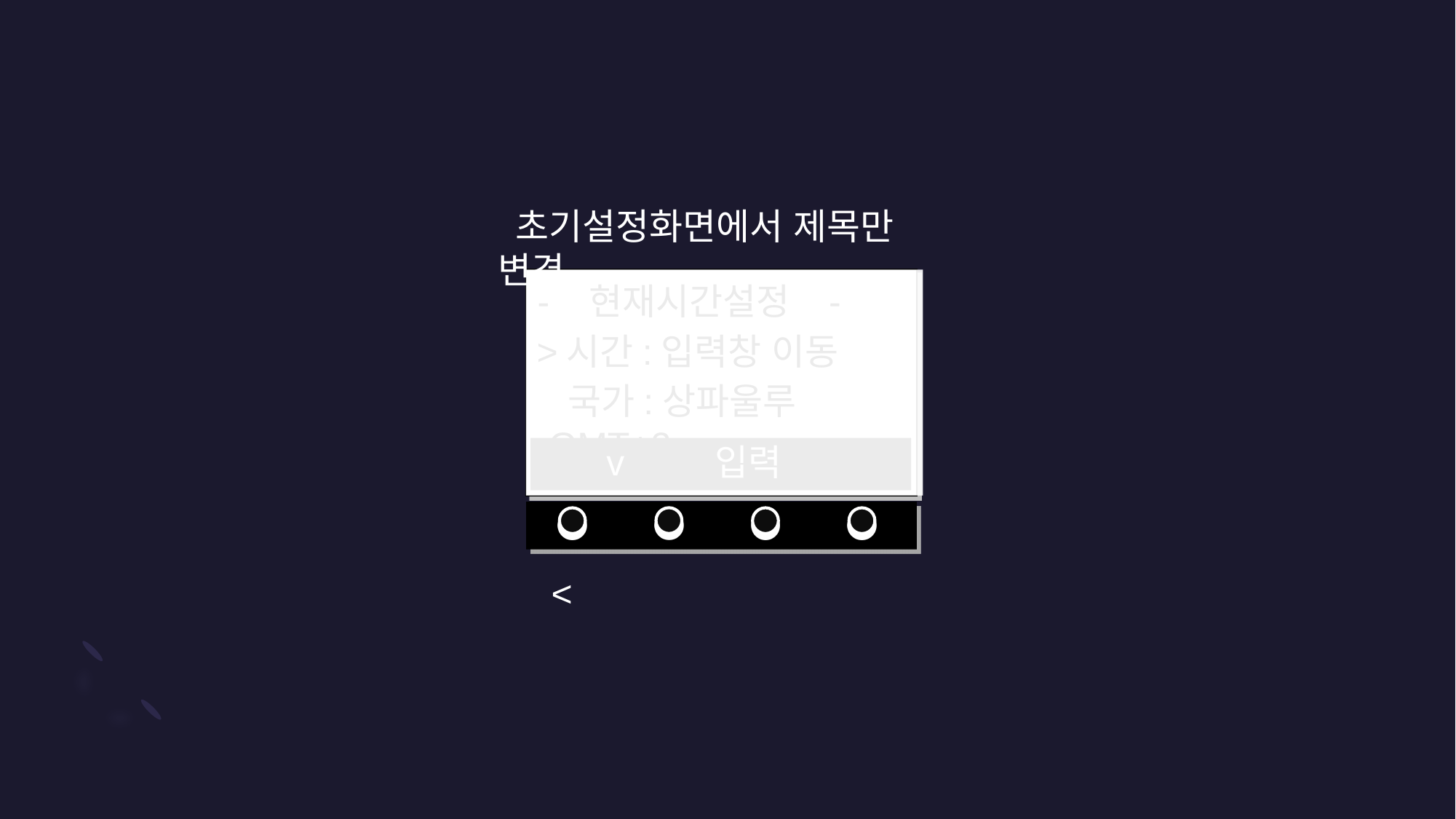

초기설정화면에서 제목만 변경

-   현재시간설정   -
>시간:입력창 이동
 국가:상파울루  GMT+2
       v        입력

 <